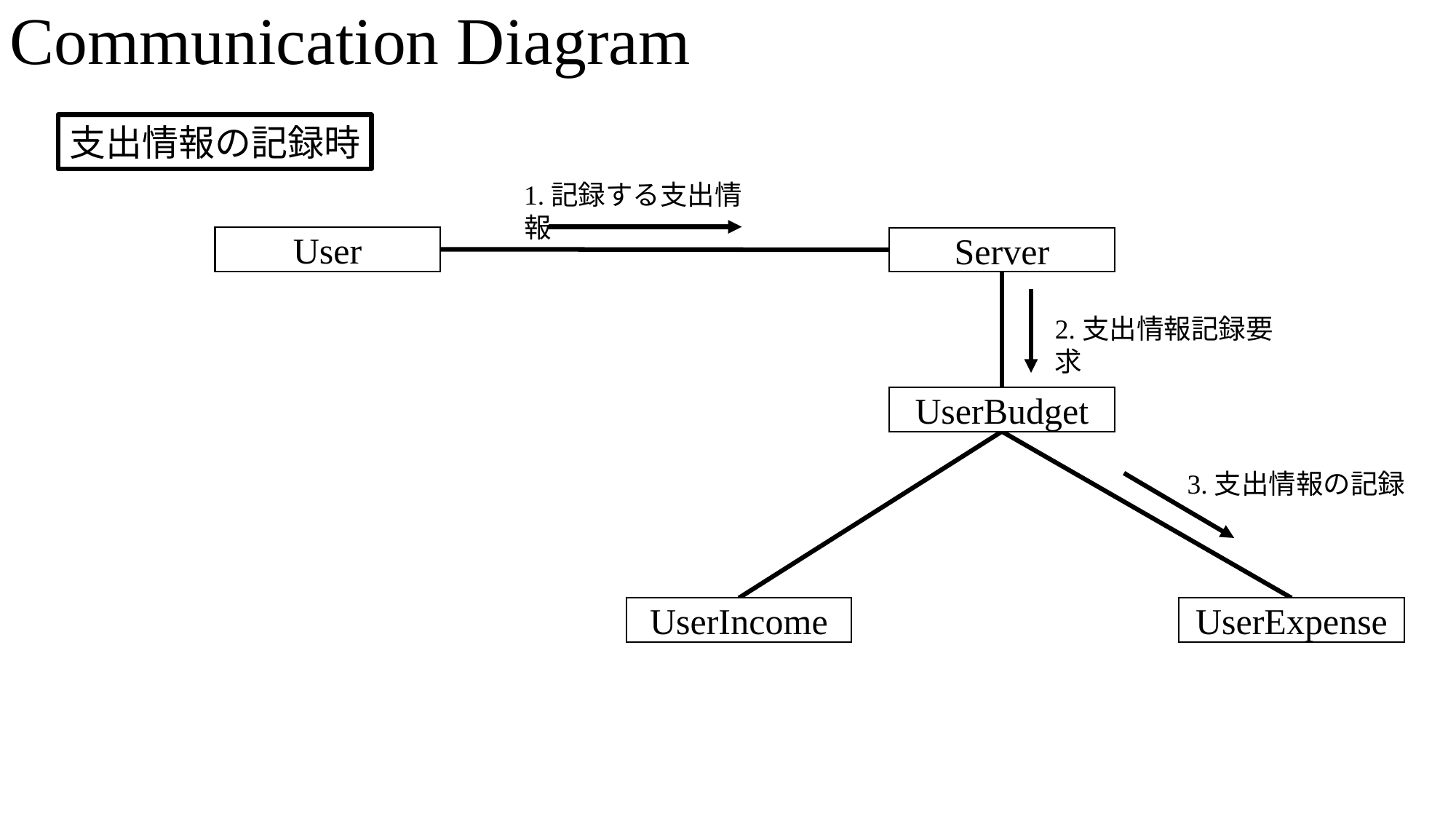

# Communication Diagram
支出情報の記録時
1.記録する支出情報
User
Server
2.支出情報記録要求
UserBudget
3.支出情報の記録
UserIncome
UserExpense